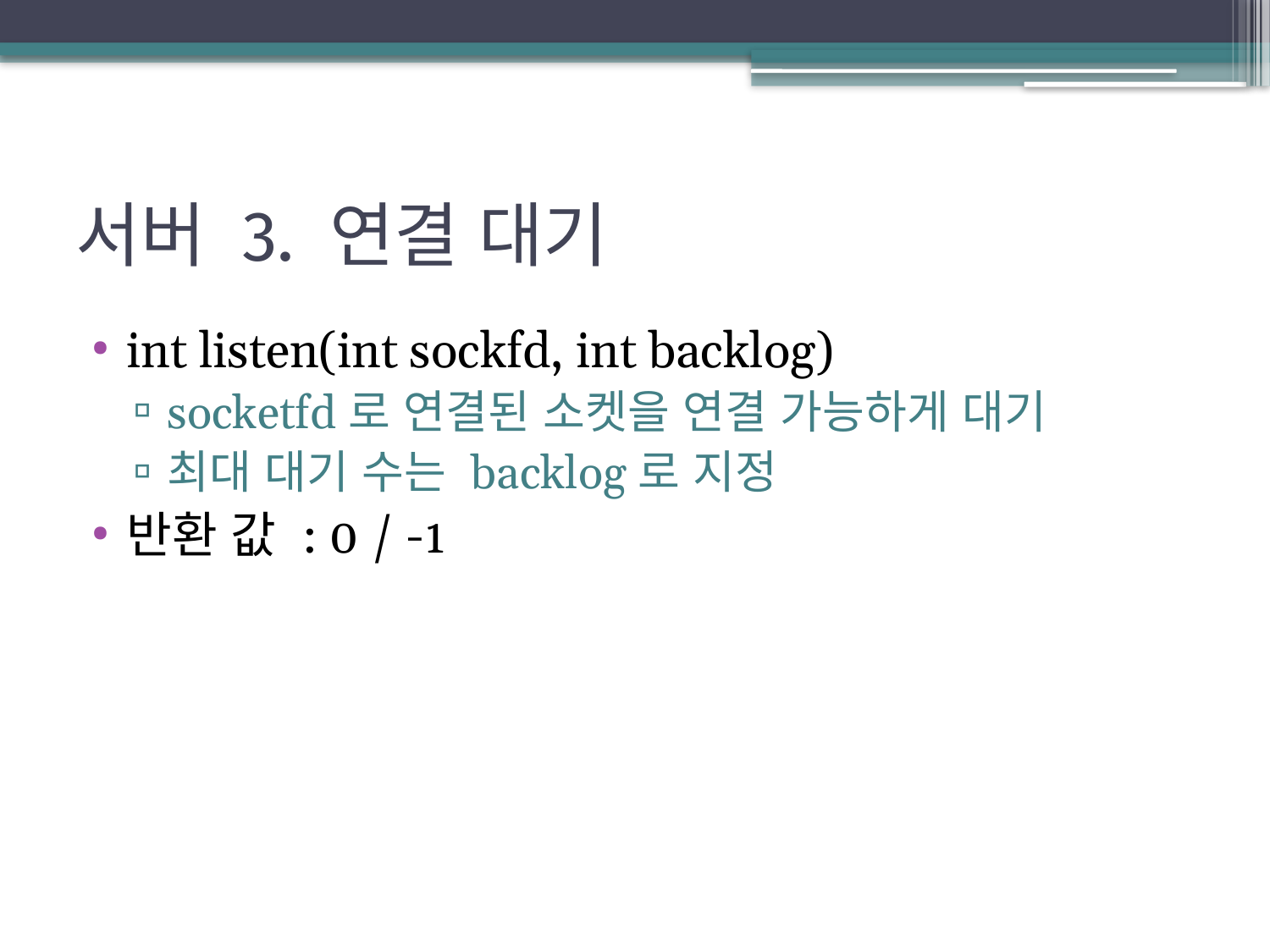

# 서버 3. 연결 대기
int listen(int sockfd, int backlog)
socketfd로 연결된 소켓을 연결 가능하게 대기
최대 대기 수는 backlog로 지정
반환 값 : 0 / -1